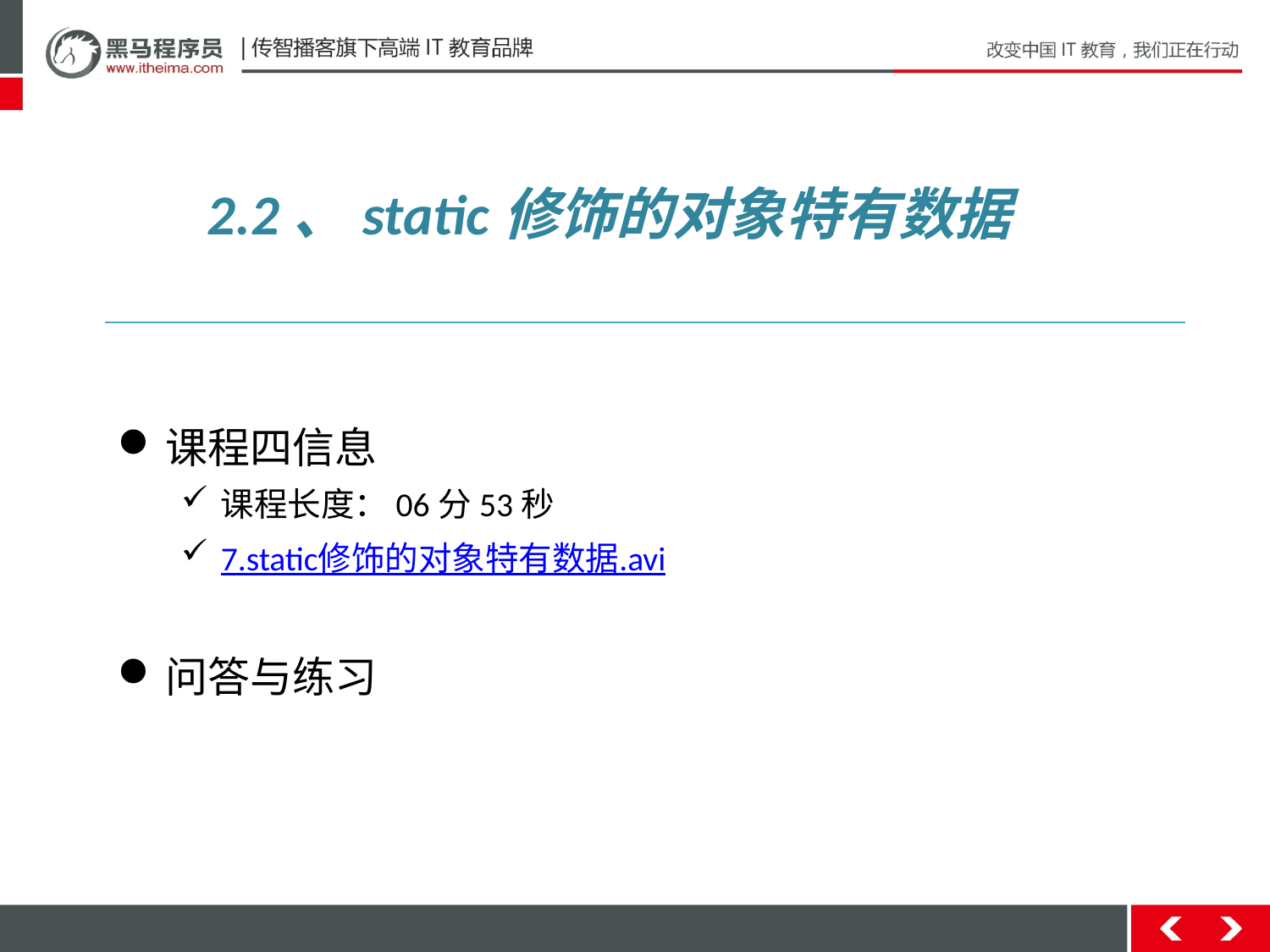

2.2、static修饰的对象特有数据

课程四信息
课程长度：06分53秒
7.static修饰的对象特有数据.avi

问答与练习